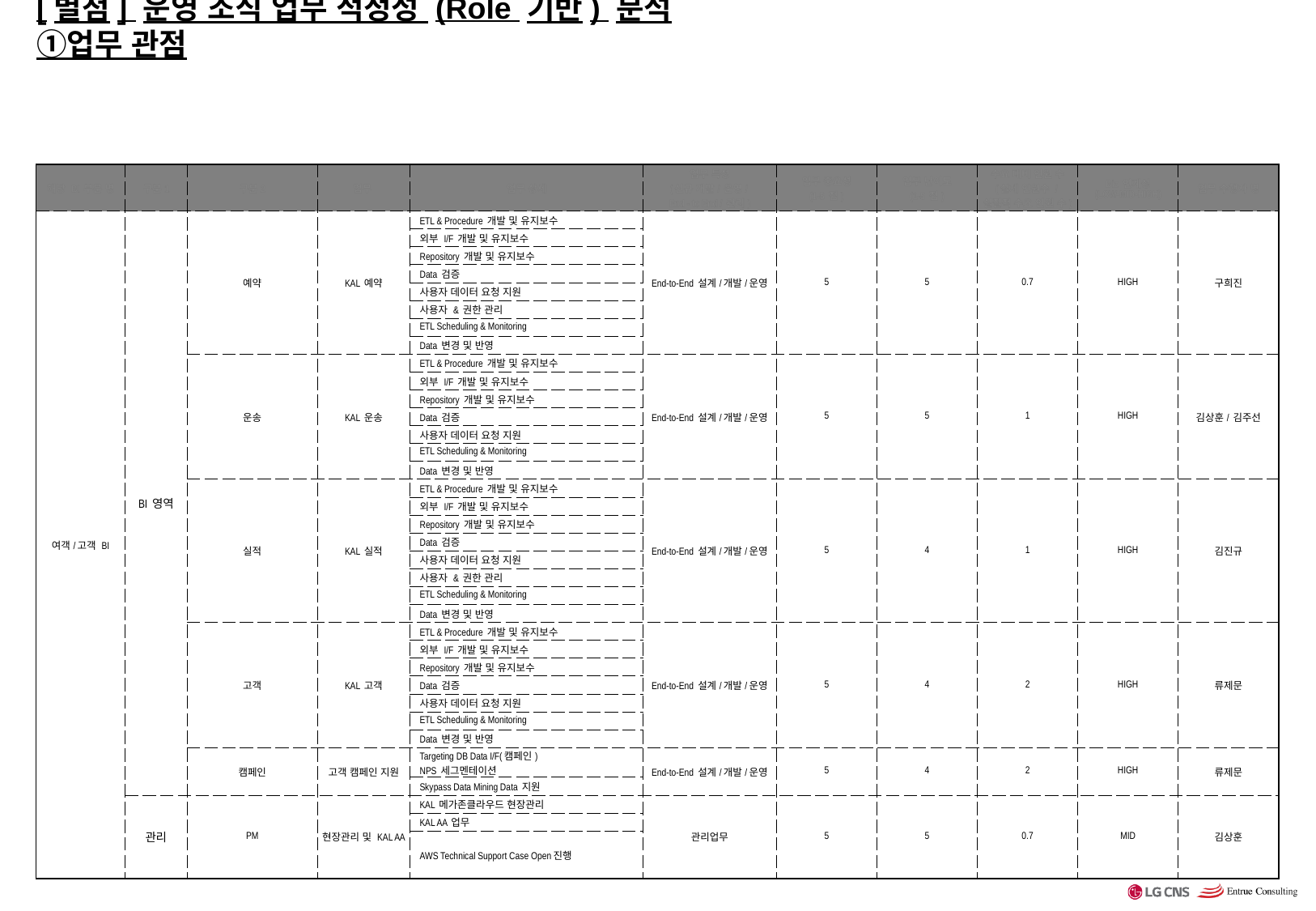

# [별첨] 운영 조직 업무 적정성 (Role 기반) 분석 ①업무 관점
| 해당 BI 부문 명 | 구분1 | 구분2 | 업무 | 업무 상세 | 업무 특성 (신규 개발/ 운영/ End - to End / 관리) | 업무 중요성 (1-5 점) | 업무 난이도 (1-5 점) | 수요 대비 인원 수 (실제 인원수 / 실질적 수요 인원 수) | Biz 연계성 (LOW-MID-HIGH) | 업무 수행자 명 |
| --- | --- | --- | --- | --- | --- | --- | --- | --- | --- | --- |
| 여객/고객 BI | BI 영역 | 예약 | KAL 예약 | ETL & Procedure 개발 및 유지보수 | End-to-End 설계/개발/운영 | 5 | 5 | 0.7 | HIGH | 구희진 |
|  |  |  |  | 외부 I/F 개발 및 유지보수 |  |  |  |  |  |  |
|  |  |  |  | Repository 개발 및 유지보수 |  |  |  |  |  |  |
|  |  |  |  | Data 검증 |  |  |  |  |  |  |
|  |  |  |  | 사용자 데이터 요청 지원 |  |  |  |  |  |  |
|  |  |  |  | 사용자 & 권한 관리 |  |  |  |  |  |  |
|  |  |  |  | ETL Scheduling & Monitoring |  |  |  |  |  |  |
|  |  |  |  | Data 변경 및 반영 |  |  |  |  |  |  |
|  |  | 운송 | KAL 운송 | ETL & Procedure 개발 및 유지보수 | End-to-End 설계/개발/운영 | 5 | 5 | 1 | HIGH | 김상훈/ 김주선 |
|  |  |  |  | 외부 I/F 개발 및 유지보수 |  |  |  |  |  |  |
|  |  |  |  | Repository 개발 및 유지보수 |  |  |  |  |  |  |
|  |  |  |  | Data 검증 |  |  |  |  |  |  |
|  |  |  |  | 사용자 데이터 요청 지원 |  |  |  |  |  |  |
|  |  |  |  | ETL Scheduling & Monitoring |  |  |  |  |  |  |
|  |  |  |  | Data 변경 및 반영 |  |  |  |  |  |  |
|  |  | 실적 | KAL 실적 | ETL & Procedure 개발 및 유지보수 | End-to-End 설계/개발/운영 | 5 | 4 | 1 | HIGH | 김진규 |
|  |  |  |  | 외부 I/F 개발 및 유지보수 |  |  |  |  |  |  |
|  |  |  |  | Repository 개발 및 유지보수 |  |  |  |  |  |  |
|  |  |  |  | Data 검증 |  |  |  |  |  |  |
|  |  |  |  | 사용자 데이터 요청 지원 |  |  |  |  |  |  |
|  |  |  |  | 사용자 & 권한 관리 |  |  |  |  |  |  |
|  |  |  |  | ETL Scheduling & Monitoring |  |  |  |  |  |  |
|  |  |  |  | Data 변경 및 반영 |  |  |  |  |  |  |
|  |  | 고객 | KAL 고객 | ETL & Procedure 개발 및 유지보수 | End-to-End 설계/개발/운영 | 5 | 4 | 2 | HIGH | 류제문 |
|  |  |  |  | 외부 I/F 개발 및 유지보수 |  |  |  |  |  |  |
|  |  |  |  | Repository 개발 및 유지보수 |  |  |  |  |  |  |
|  |  |  |  | Data 검증 |  |  |  |  |  |  |
|  |  |  |  | 사용자 데이터 요청 지원 |  |  |  |  |  |  |
|  |  |  |  | ETL Scheduling & Monitoring |  |  |  |  |  |  |
|  |  |  |  | Data 변경 및 반영 |  |  |  |  |  |  |
|  |  | 캠페인 | 고객 캠페인 지원 | Targeting DB Data I/F(캠페인) NPS 세그멘테이션 | End-to-End 설계/개발/운영 | 5 | 4 | 2 | HIGH | 류제문 |
|  |  |  |  | Skypass Data Mining Data 지원 |  |  |  |  |  |  |
|  | 관리 | PM | 현장관리 및 KAL AA | KAL 메가존클라우드 현장관리 | 관리업무 | 5 | 5 | 0.7 | MID | 김상훈 |
|  |  |  |  | KAL AA 업무 |  |  |  |  |  |  |
|  |  |  |  | AWS Technical Support Case Open진행 |  |  |  |  |  |  |